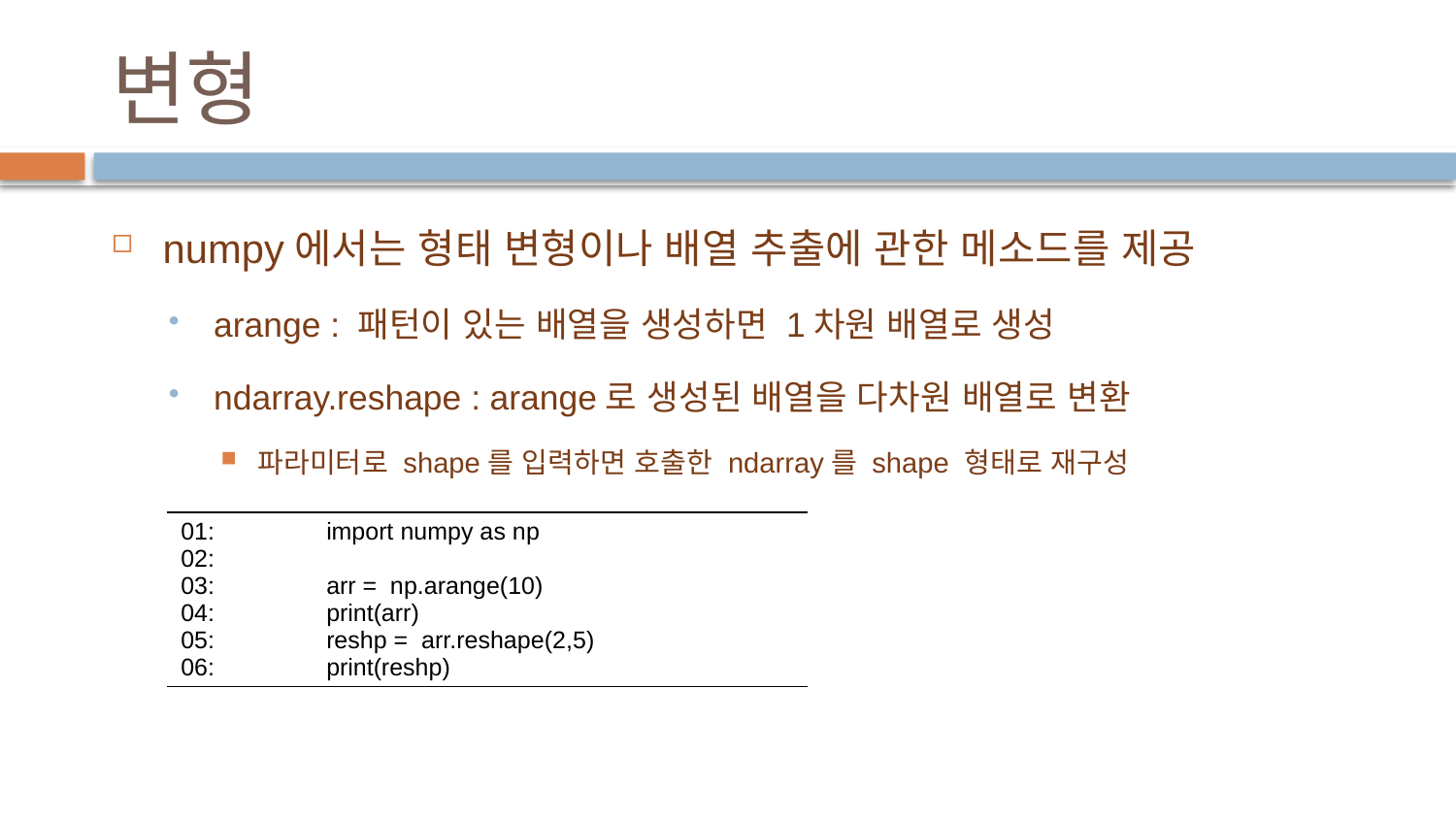

# 변형
numpy에서는 형태 변형이나 배열 추출에 관한 메소드를 제공
arange : 패턴이 있는 배열을 생성하면 1차원 배열로 생성
ndarray.reshape : arange로 생성된 배열을 다차원 배열로 변환
파라미터로 shape를 입력하면 호출한 ndarray를 shape 형태로 재구성

| 01: import numpy as np 02: 03: arr = np.arange(10) 04: print(arr) 05: reshp = arr.reshape(2,5) 06: print(reshp) |
| --- |